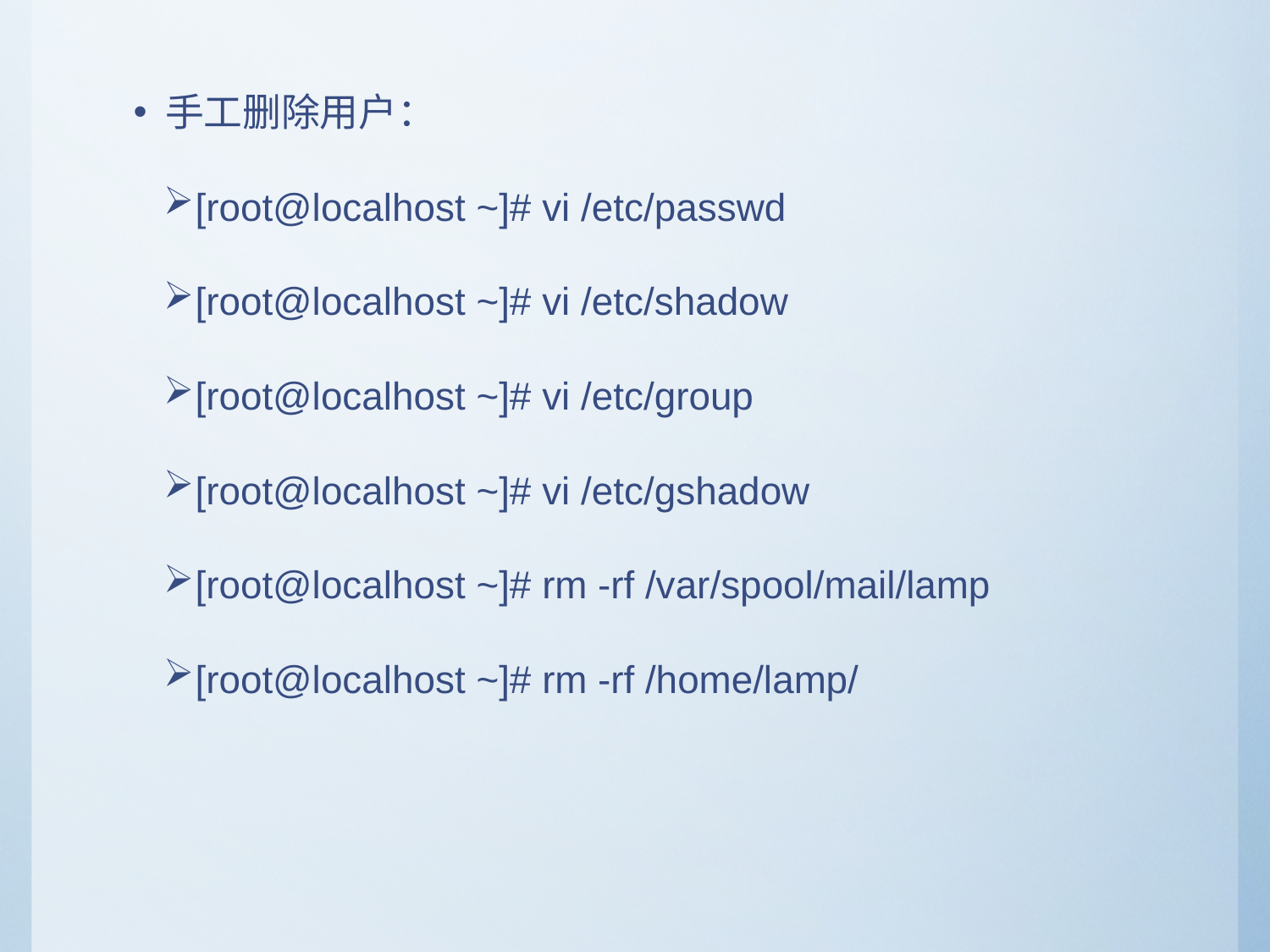

手工删除用户：
[root@localhost ~]# vi /etc/passwd
[root@localhost ~]# vi /etc/shadow
[root@localhost ~]# vi /etc/group
[root@localhost ~]# vi /etc/gshadow
[root@localhost ~]# rm -rf /var/spool/mail/lamp
[root@localhost ~]# rm -rf /home/lamp/